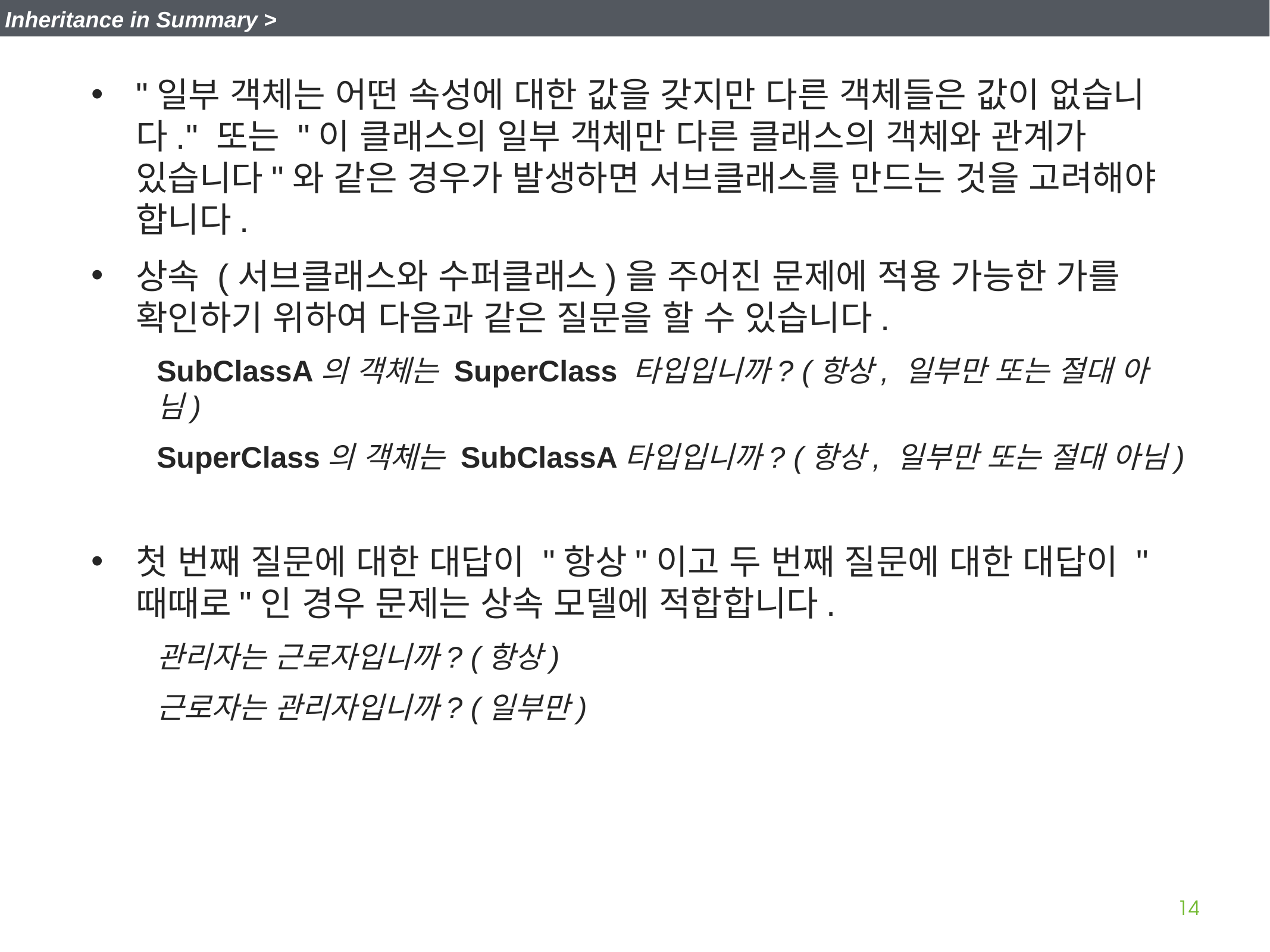

Inheritance in Summary >
"일부 객체는 어떤 속성에 대한 값을 갖지만 다른 객체들은 값이 없습니다." 또는 "이 클래스의 일부 객체만 다른 클래스의 객체와 관계가 있습니다"와 같은 경우가 발생하면 서브클래스를 만드는 것을 고려해야 합니다.
상속 (서브클래스와 수퍼클래스)을 주어진 문제에 적용 가능한 가를 확인하기 위하여 다음과 같은 질문을 할 수 있습니다.
SubClassA의 객체는 SuperClass 타입입니까? (항상, 일부만 또는 절대 아님)
SuperClass의 객체는 SubClassA타입입니까? (항상, 일부만 또는 절대 아님)

첫 번째 질문에 대한 대답이 "항상"이고 두 번째 질문에 대한 대답이 "때때로"인 경우 문제는 상속 모델에 적합합니다.
관리자는 근로자입니까? (항상)
근로자는 관리자입니까? (일부만)

14